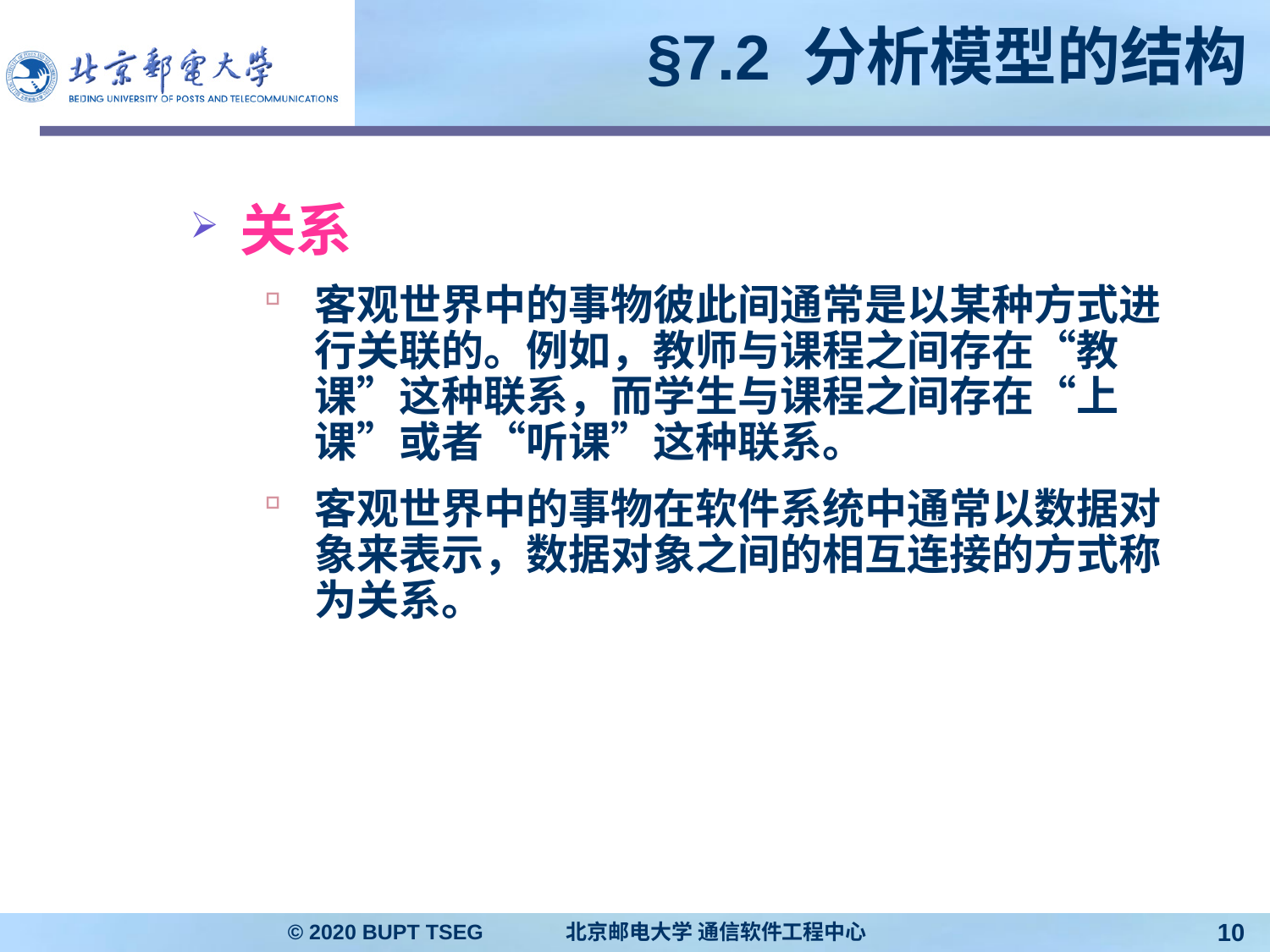

# §7.2 分析模型的结构
关系
客观世界中的事物彼此间通常是以某种方式进行关联的。例如，教师与课程之间存在“教课”这种联系，而学生与课程之间存在“上课”或者“听课”这种联系。
客观世界中的事物在软件系统中通常以数据对象来表示，数据对象之间的相互连接的方式称为关系。
© 2020 BUPT TSEG             北京邮电大学 通信软件工程中心